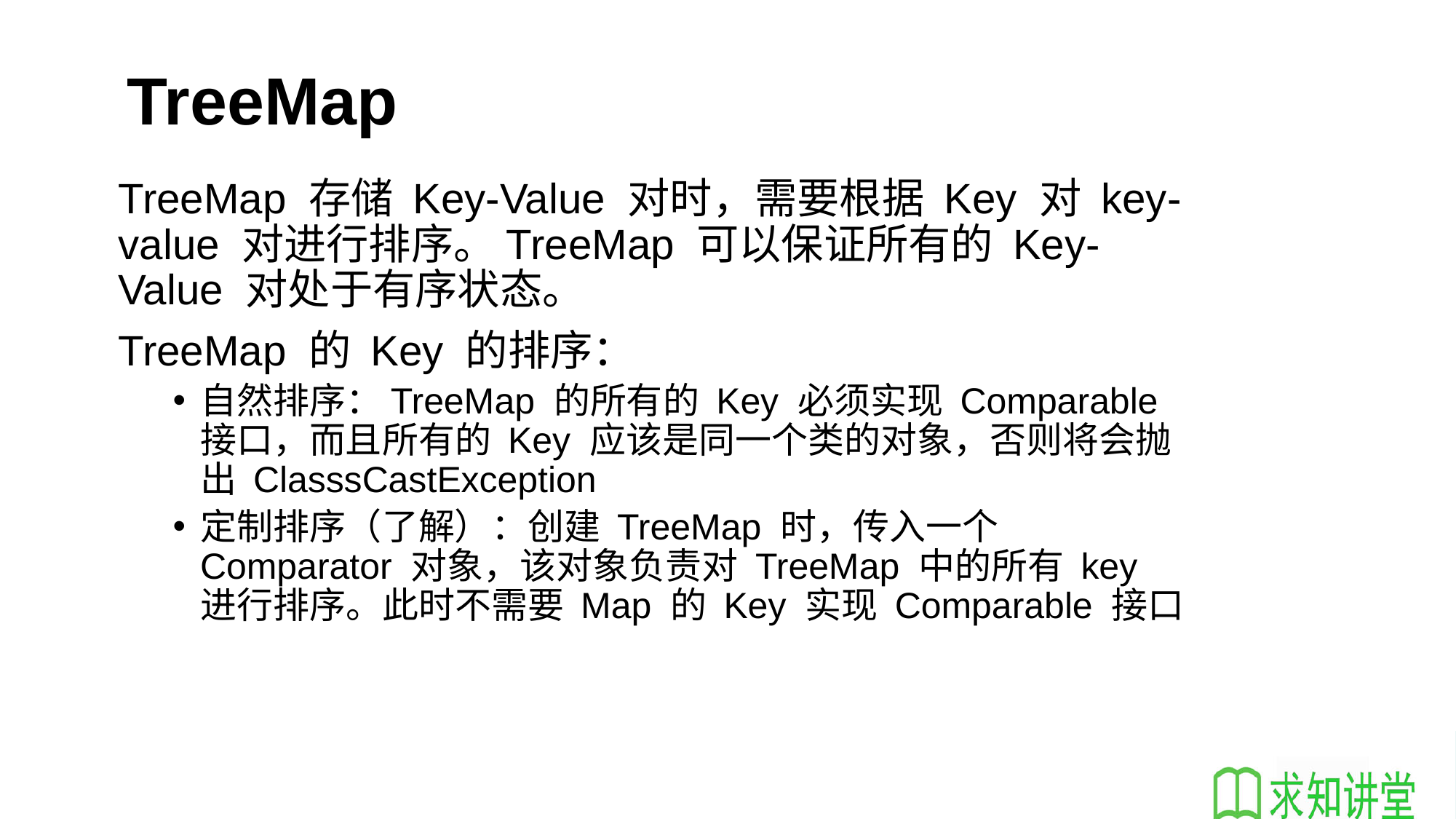

# TreeMap
TreeMap 存储 Key-Value 对时，需要根据 Key 对 key-value 对进行排序。TreeMap 可以保证所有的 Key-Value 对处于有序状态。
TreeMap 的 Key 的排序：
自然排序：TreeMap 的所有的 Key 必须实现 Comparable 接口，而且所有的 Key 应该是同一个类的对象，否则将会抛出 ClasssCastException
定制排序（了解）：创建 TreeMap 时，传入一个 Comparator 对象，该对象负责对 TreeMap 中的所有 key 进行排序。此时不需要 Map 的 Key 实现 Comparable 接口